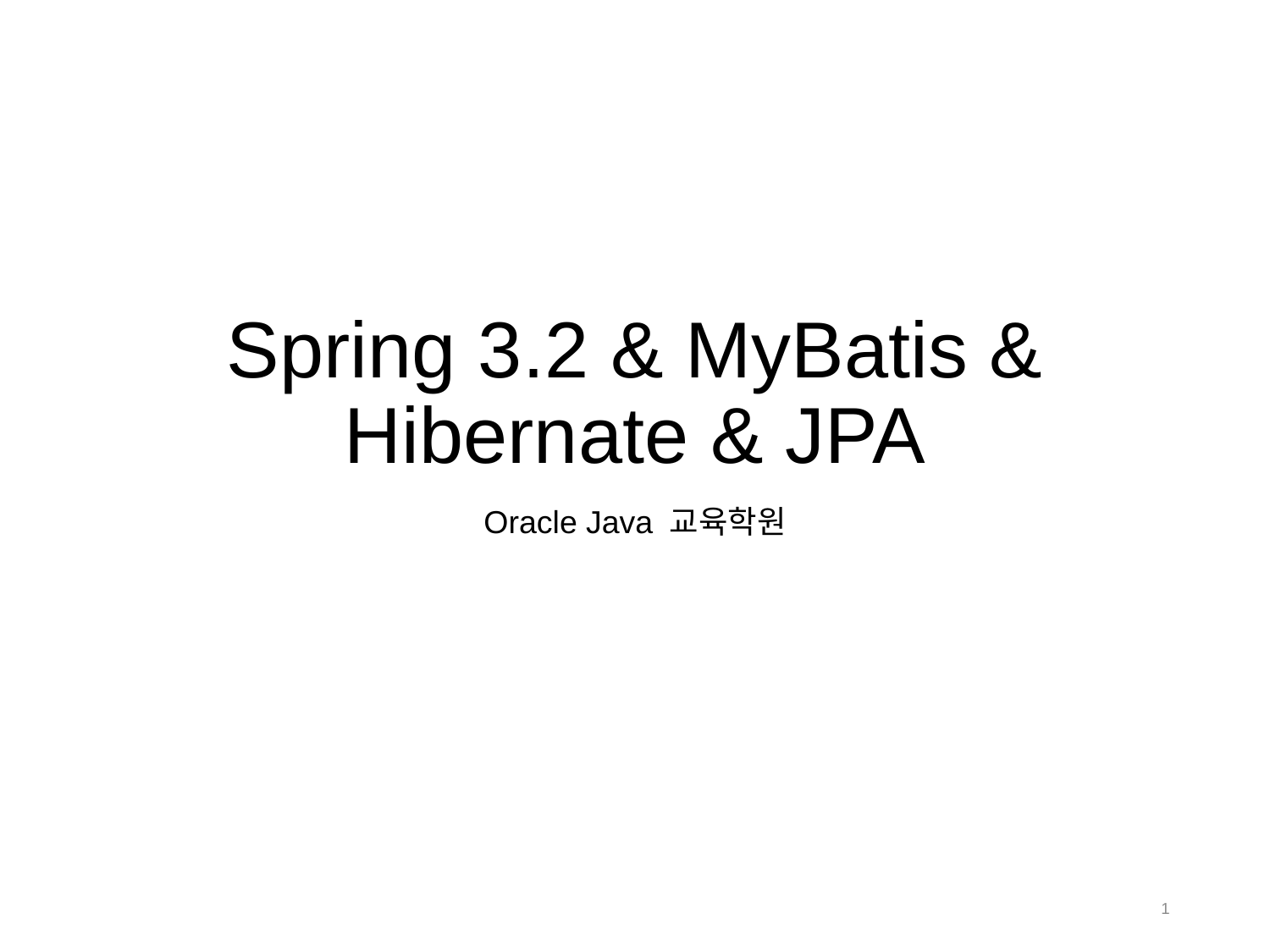

# Spring 3.2 & MyBatis & Hibernate & JPA
Oracle Java 교육학원
1